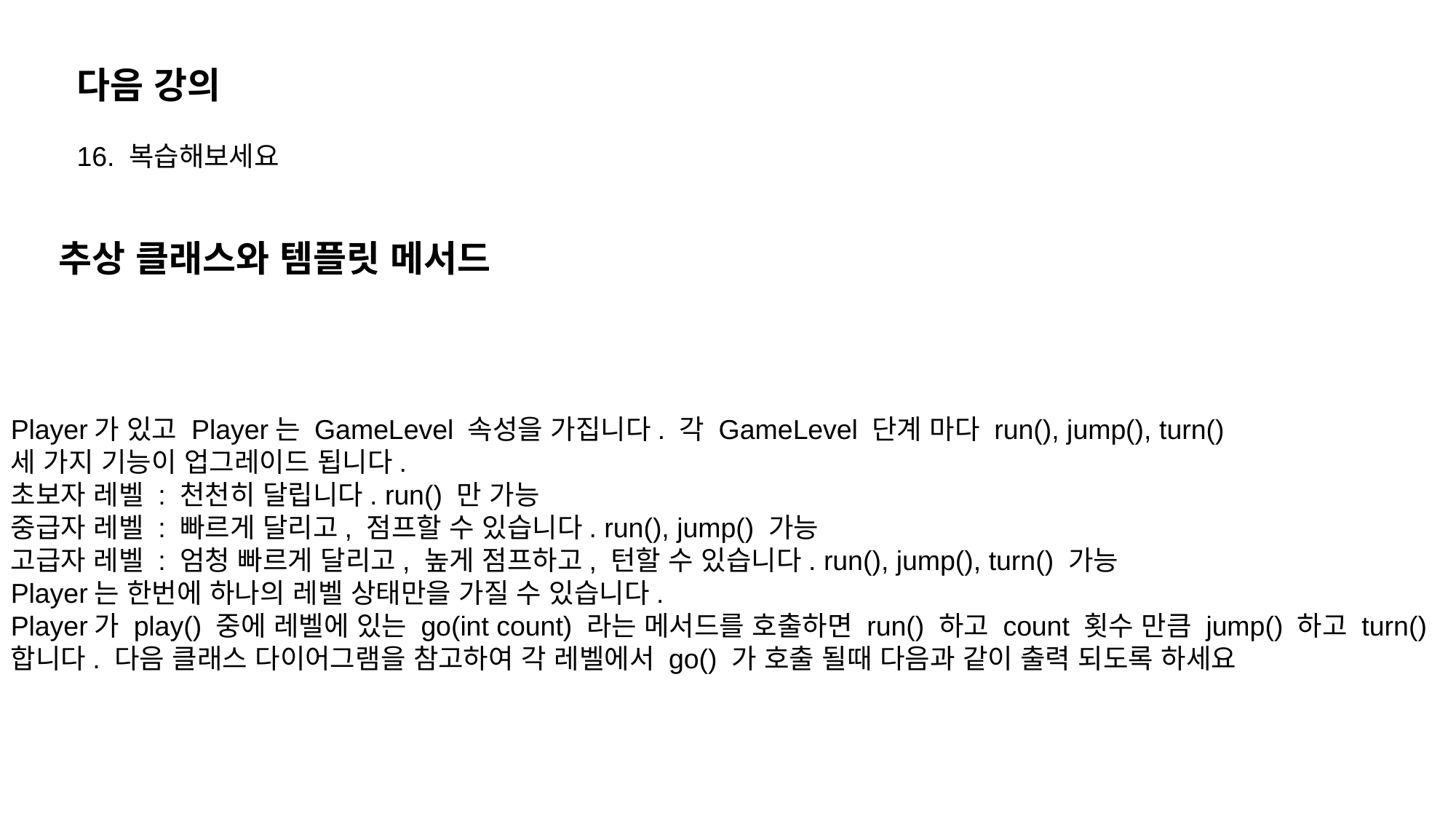

다음 강의

16. 복습해보세요
추상 클래스와 템플릿 메서드

Player가 있고 Player는 GameLevel 속성을 가집니다. 각 GameLevel 단계 마다 run(), jump(), turn()
세 가지 기능이 업그레이드 됩니다.
초보자 레벨 : 천천히 달립니다. run() 만 가능
중급자 레벨 : 빠르게 달리고, 점프할 수 있습니다. run(), jump() 가능
고급자 레벨 : 엄청 빠르게 달리고, 높게 점프하고, 턴할 수 있습니다. run(), jump(), turn() 가능
Player는 한번에 하나의 레벨 상태만을 가질 수 있습니다.
Player가 play() 중에 레벨에 있는 go(int count) 라는 메서드를 호출하면 run() 하고 count 횟수 만큼 jump() 하고 turn() 합니다. 다음 클래스 다이어그램을 참고하여 각 레벨에서 go() 가 호출 될때 다음과 같이 출력 되도록 하세요